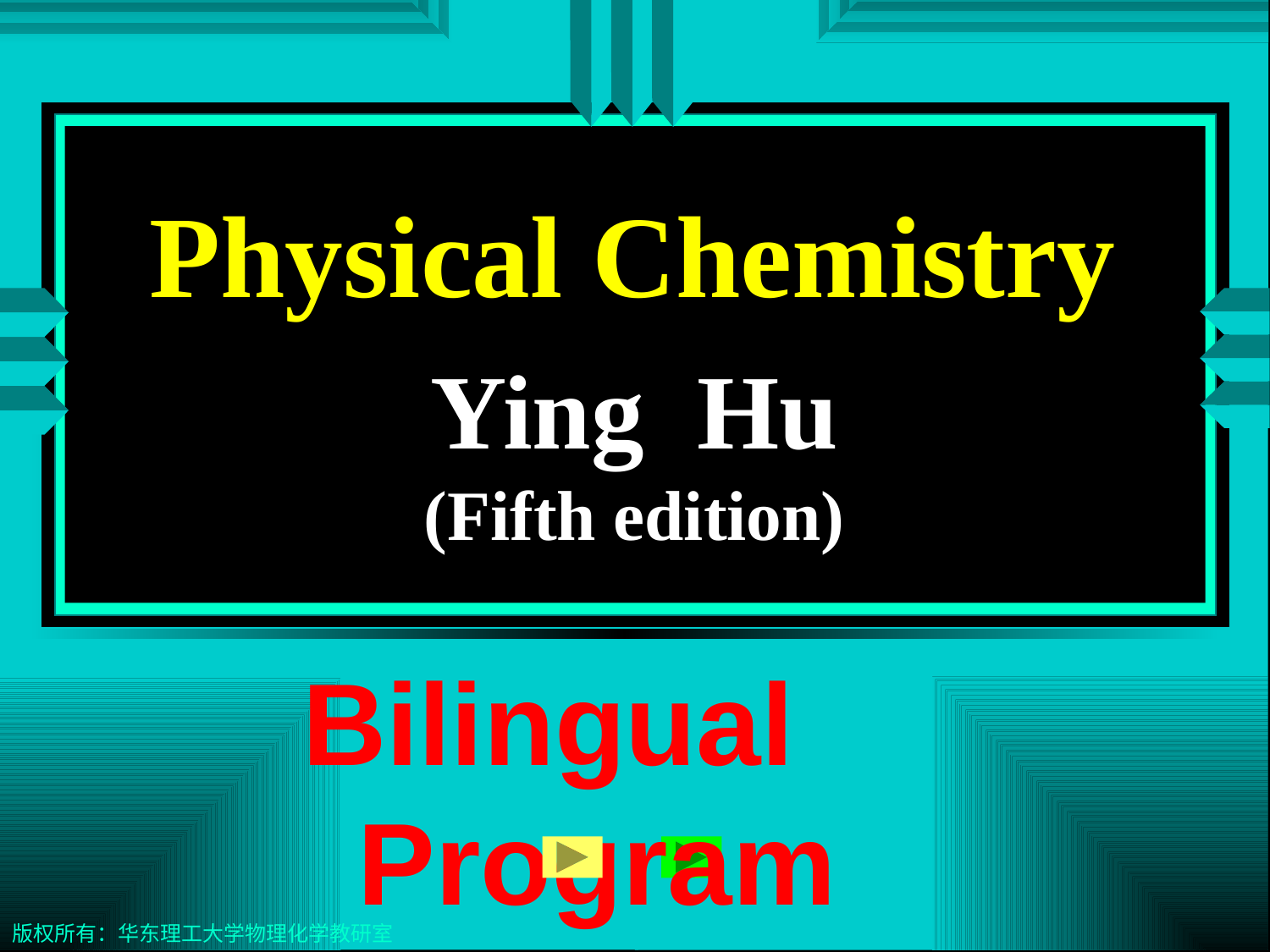

Physical Chemistry
Ying  Hu
(Fifth edition)
Bilingual    Program

版权所有：华东理工大学物理化学教研室